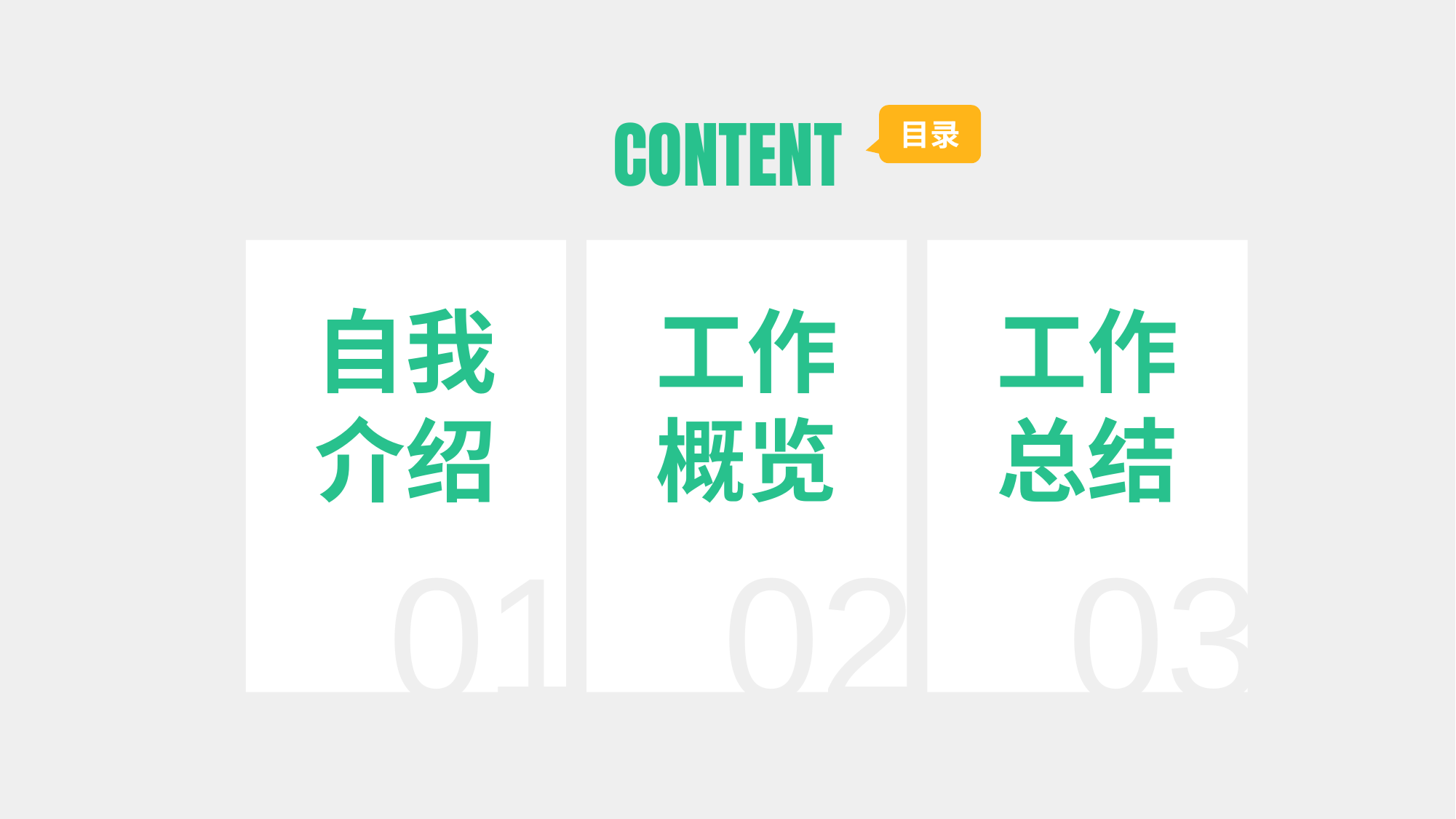

CONTENT
目录

自我
介绍
01

工作
概览
02

工作
总结
03